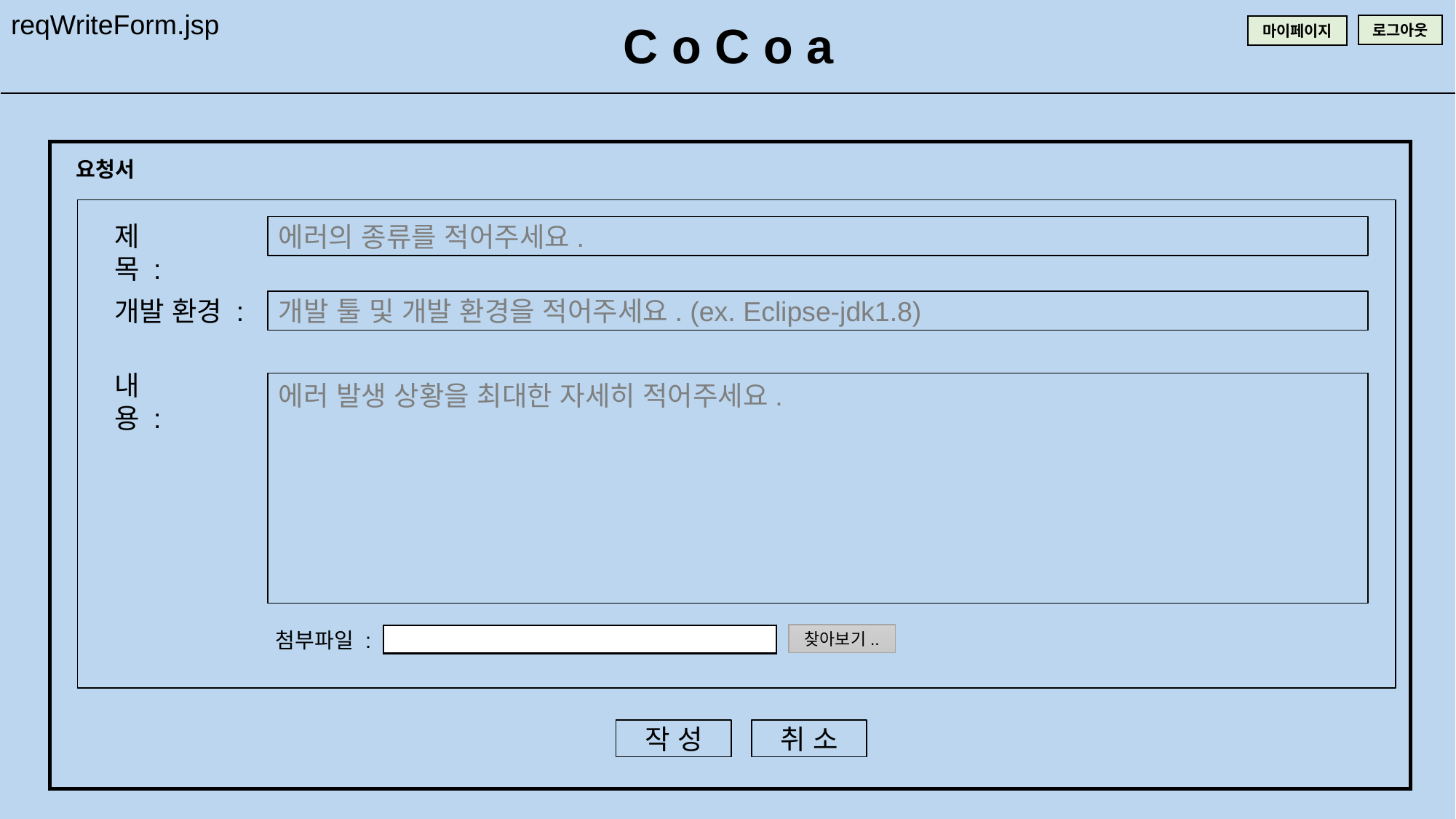

reqWriteForm.jsp
C o C o a
로그아웃
마이페이지

요청서

제목 :
에러의 종류를 적어주세요.
개발 환경 :
개발 툴 및 개발 환경을 적어주세요. (ex. Eclipse-jdk1.8)
내용 :
에러 발생 상황을 최대한 자세히 적어주세요.
첨부파일 :
찾아보기..

작 성
취 소